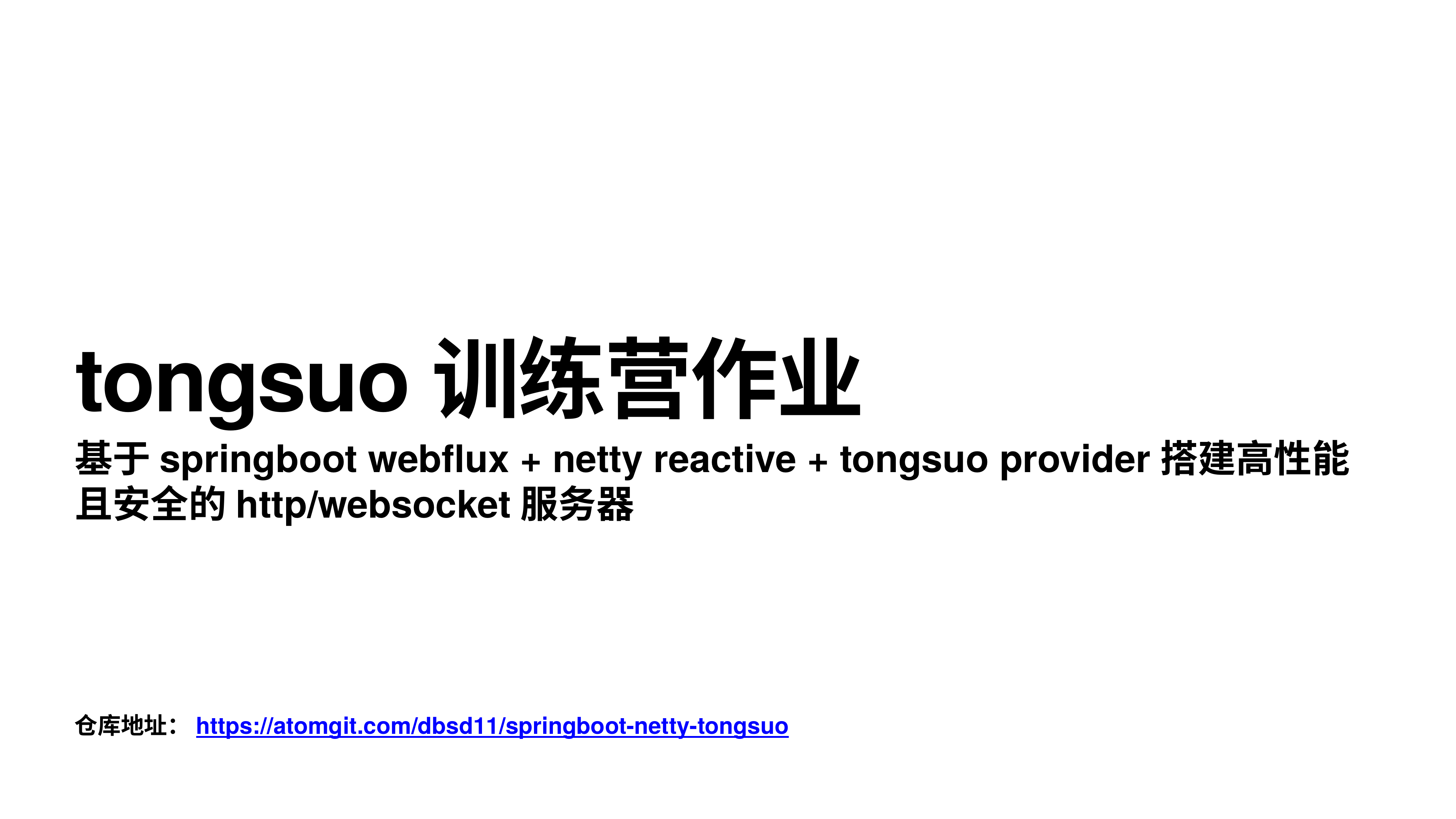

# tongsuo训练营作业
基于springboot webflux + netty reactive + tongsuo provider搭建高性能且安全的http/websocket服务器
仓库地址：https://atomgit.com/dbsd11/springboot-netty-tongsuo